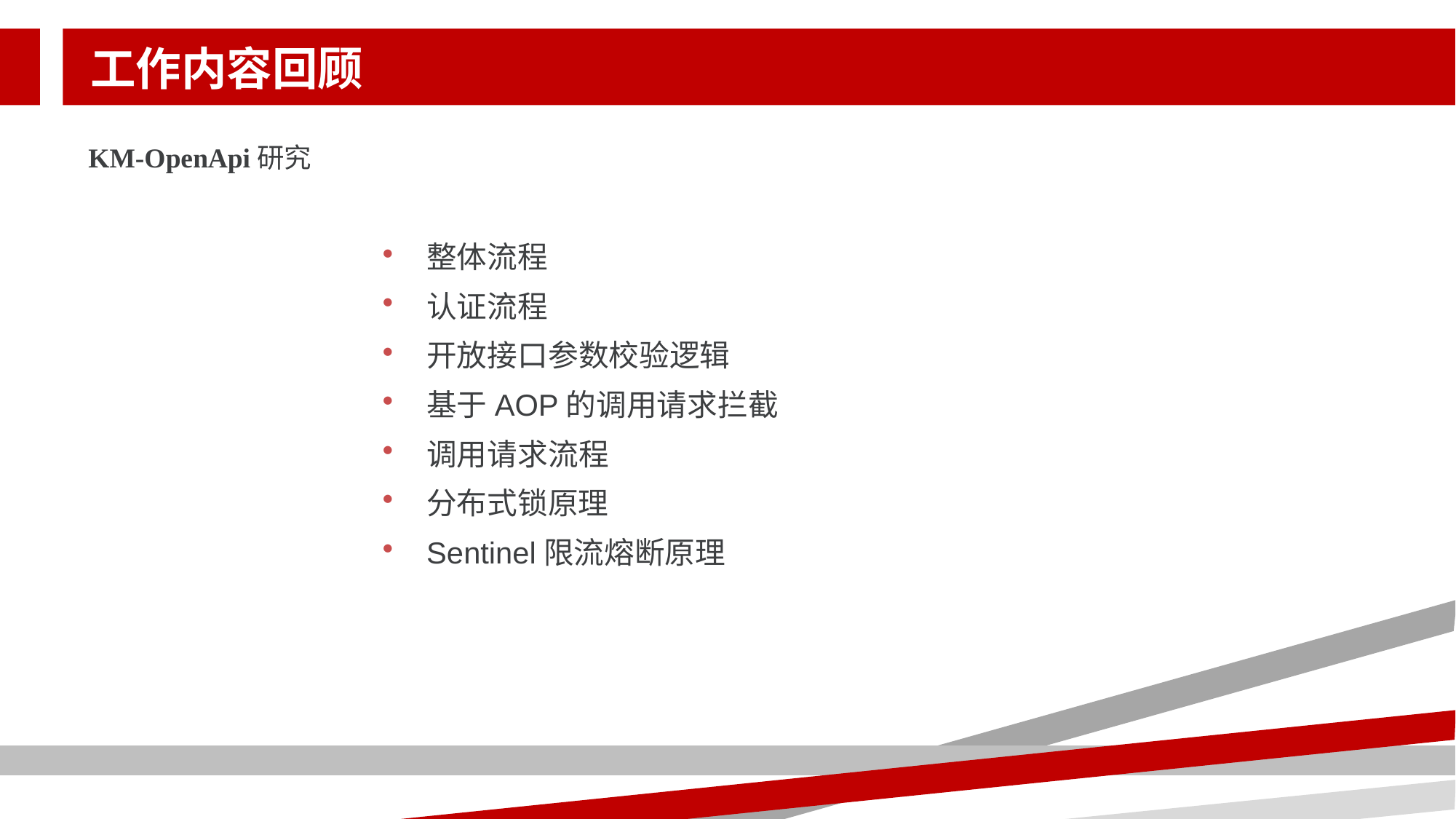

# 工作内容回顾
KM-OpenApi研究

整体流程
认证流程
开放接口参数校验逻辑
基于AOP的调用请求拦截
调用请求流程
分布式锁原理
Sentinel限流熔断原理